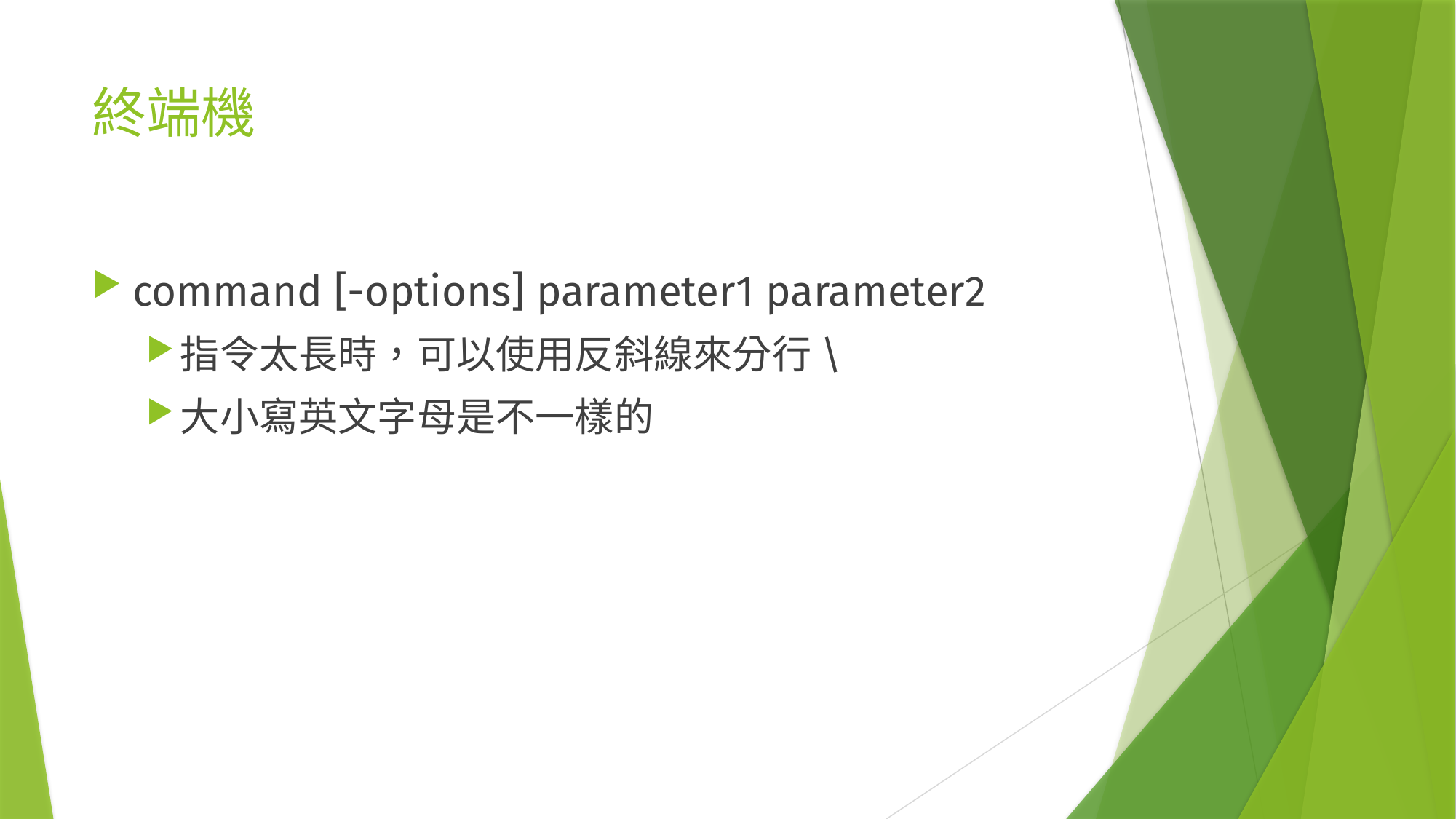

# 終端機
command [-options] parameter1 parameter2
指令太長時，可以使用反斜線來分行\
大小寫英文字母是不一樣的